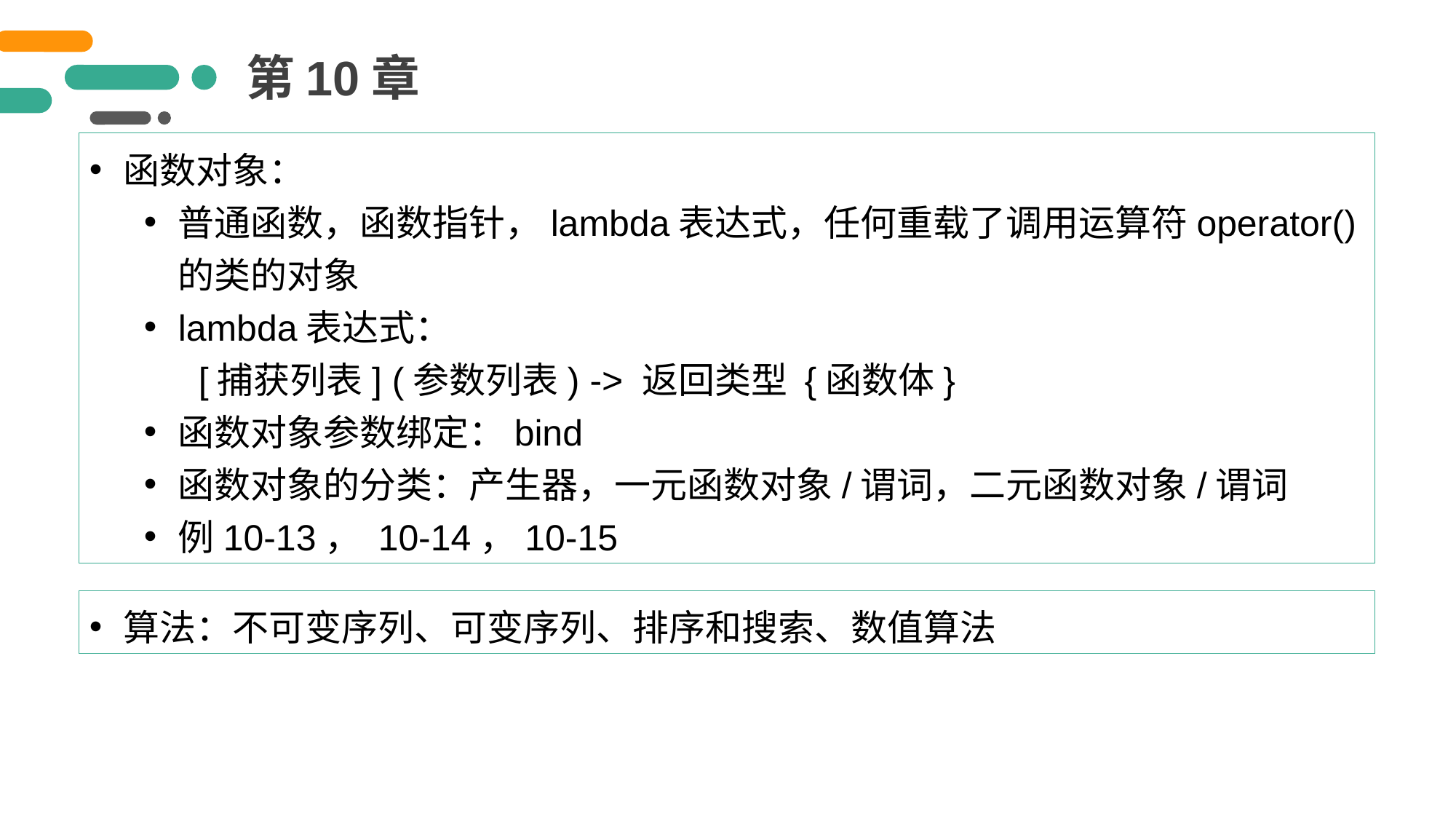

第10章
函数对象：
普通函数，函数指针，lambda表达式，任何重载了调用运算符operator()的类的对象
lambda表达式：
[捕获列表] (参数列表) -> 返回类型 {函数体}
函数对象参数绑定：bind
函数对象的分类：产生器，一元函数对象/谓词，二元函数对象/谓词
例10-13， 10-14，10-15
算法：不可变序列、可变序列、排序和搜索、数值算法